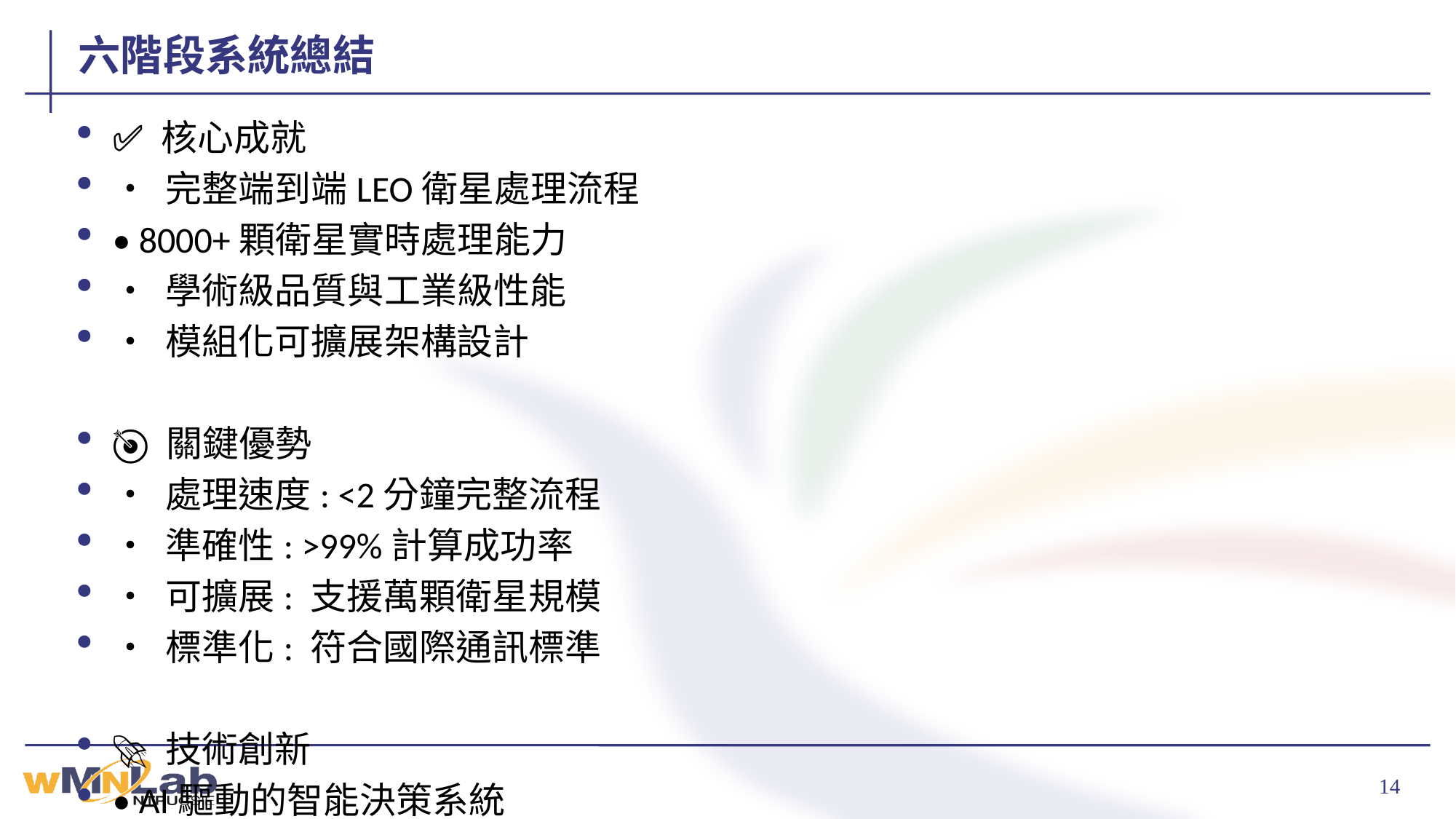

# 六階段系統總結
✅ 核心成就
• 完整端到端LEO衛星處理流程
• 8000+顆衛星實時處理能力
• 學術級品質與工業級性能
• 模組化可擴展架構設計

🎯 關鍵優勢
• 處理速度: <2分鐘完整流程
• 準確性: >99%計算成功率
• 可擴展: 支援萬顆衛星規模
• 標準化: 符合國際通訊標準

🚀 技術創新
• AI驅動的智能決策系統
• 多層級品質驗證體系
• 自動化故障診斷與修復
• 實時性能監控與優化

📈 未來發展
• 擴展到其他軌道類型 (MEO/GEO)
• 集成更多AI算法
• 支援更大規模星座
• 商業化產品開發

🏆 建立了LEO衛星通訊處理的新標準